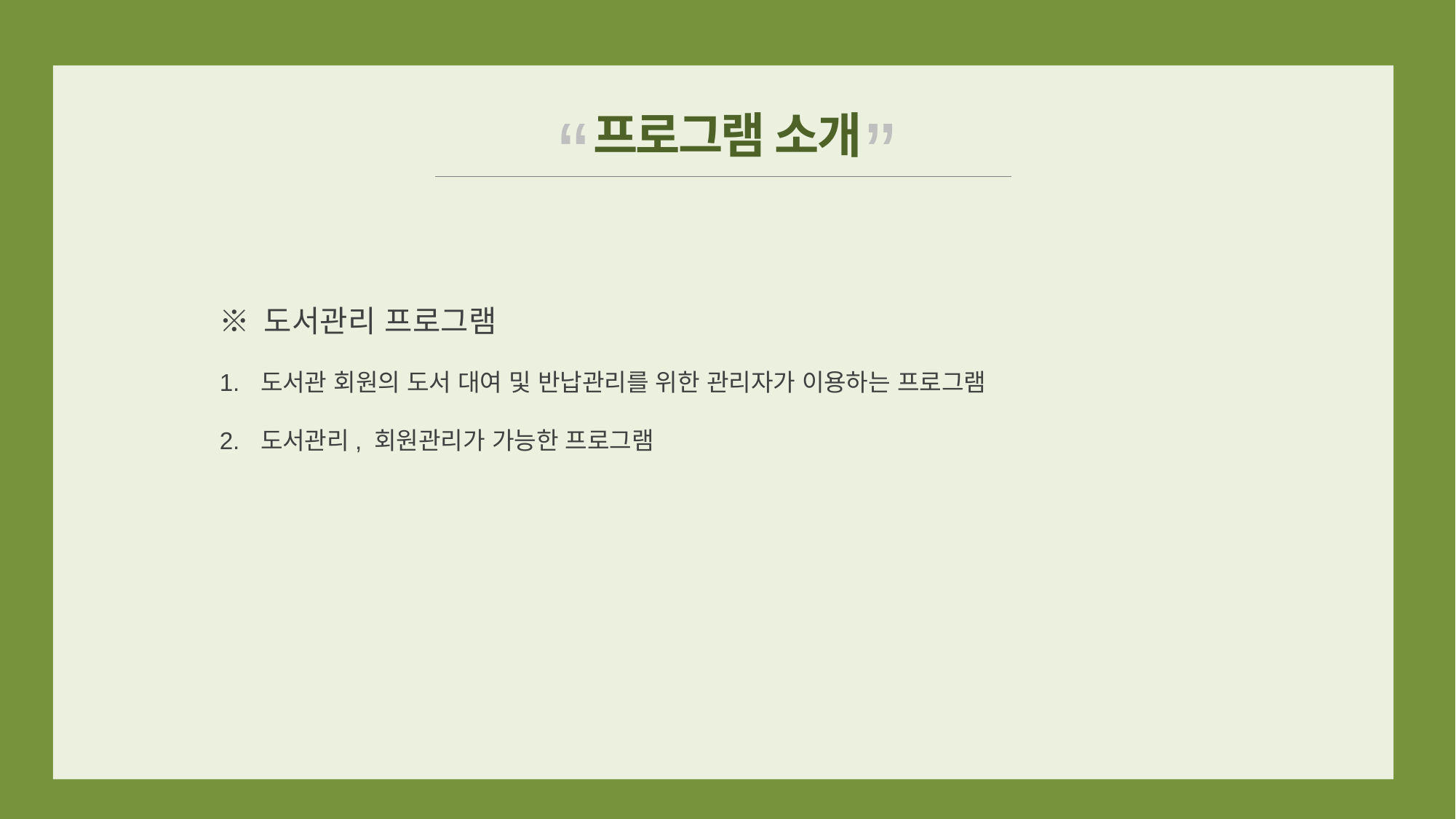

“           ”
프로그램 소개
※ 도서관리 프로그램

도서관 회원의 도서 대여 및 반납관리를 위한 관리자가 이용하는 프로그램

도서관리, 회원관리가 가능한 프로그램